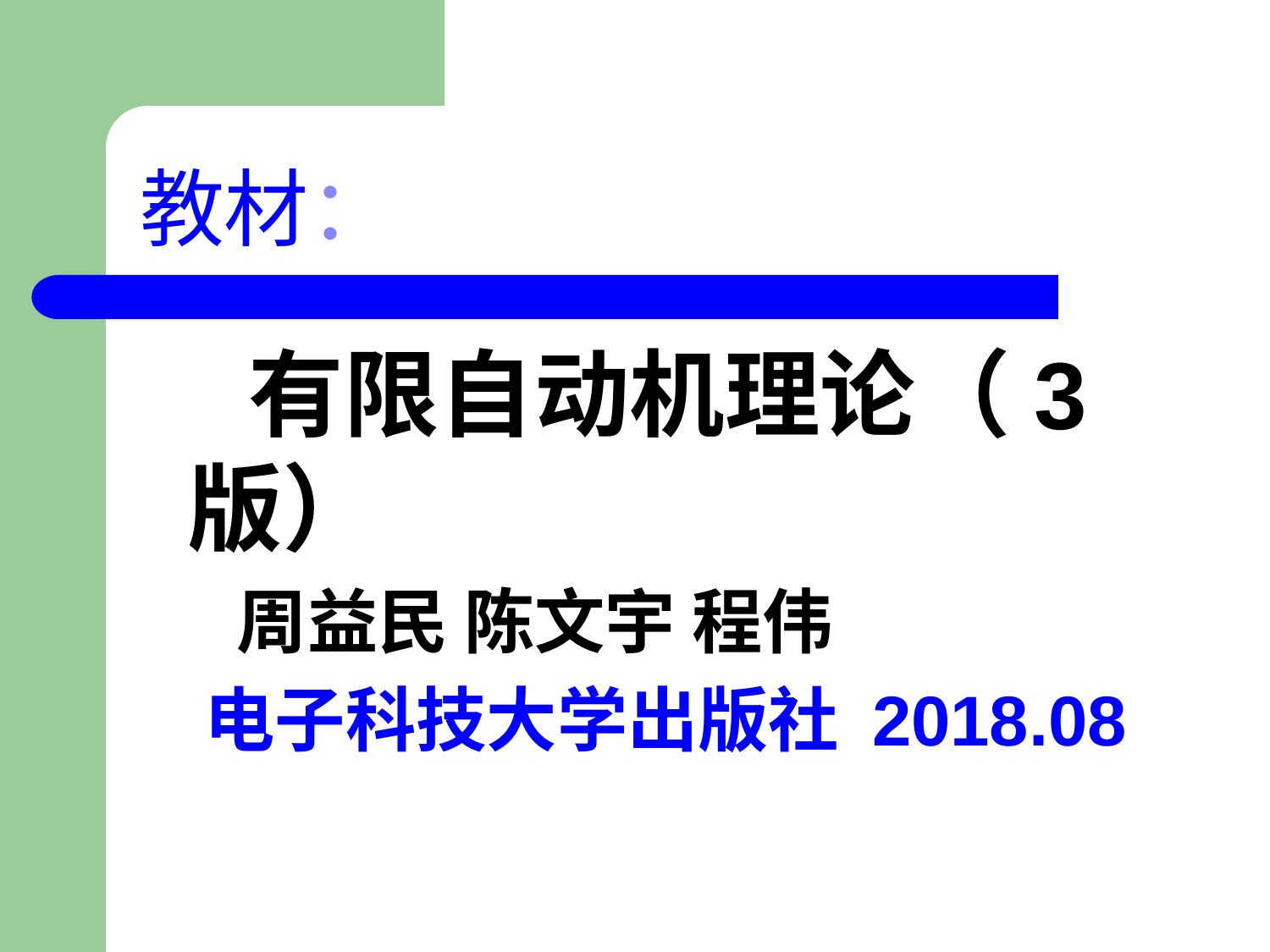

# 教材：
    有限自动机理论（3版）
     周益民 陈文宇 程伟
   电子科技大学出版社 2018.08